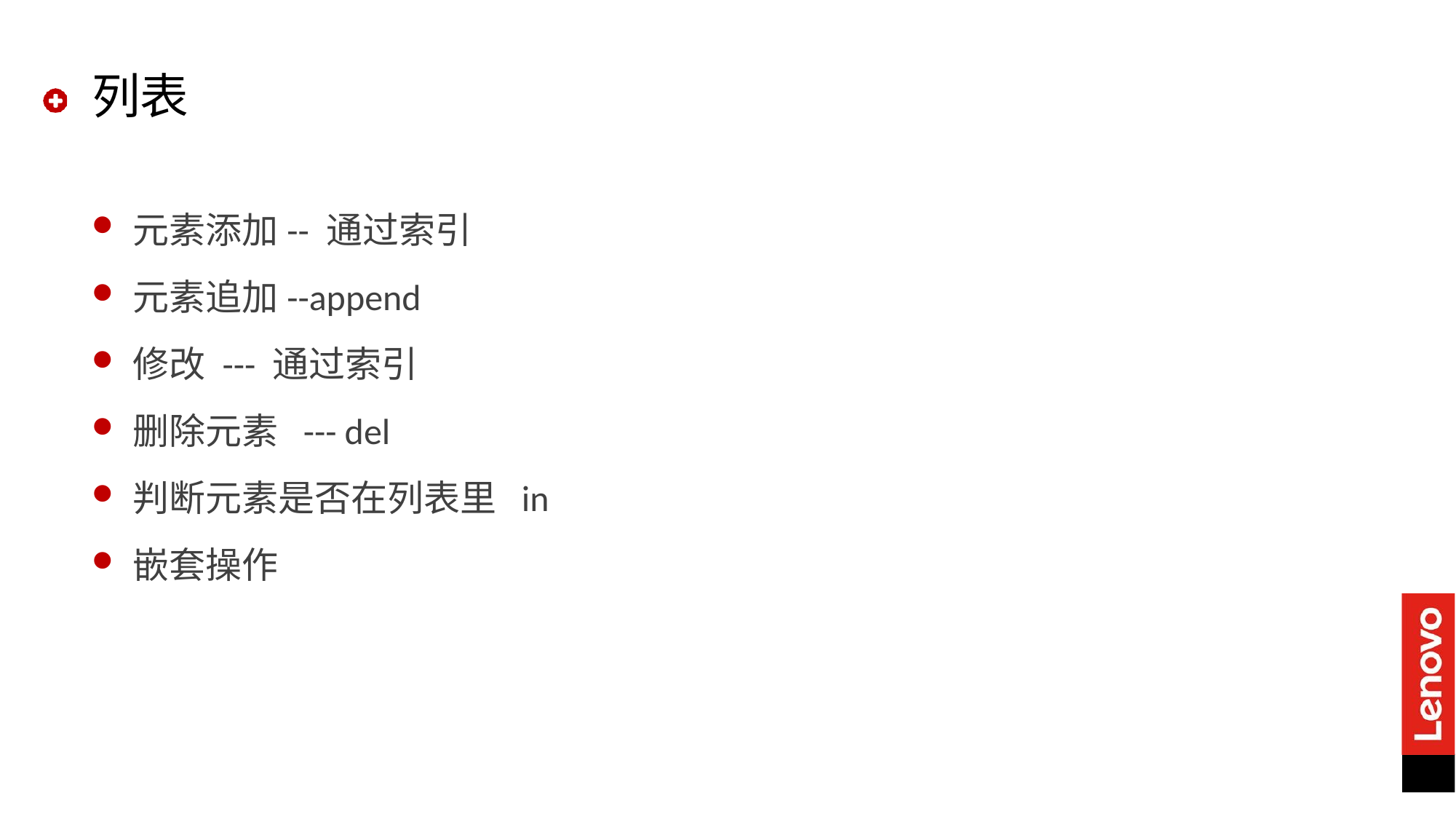

# 列表
元素添加-- 通过索引
元素追加--append
修改 --- 通过索引
删除元素  --- del
判断元素是否在列表里  in
嵌套操作
28